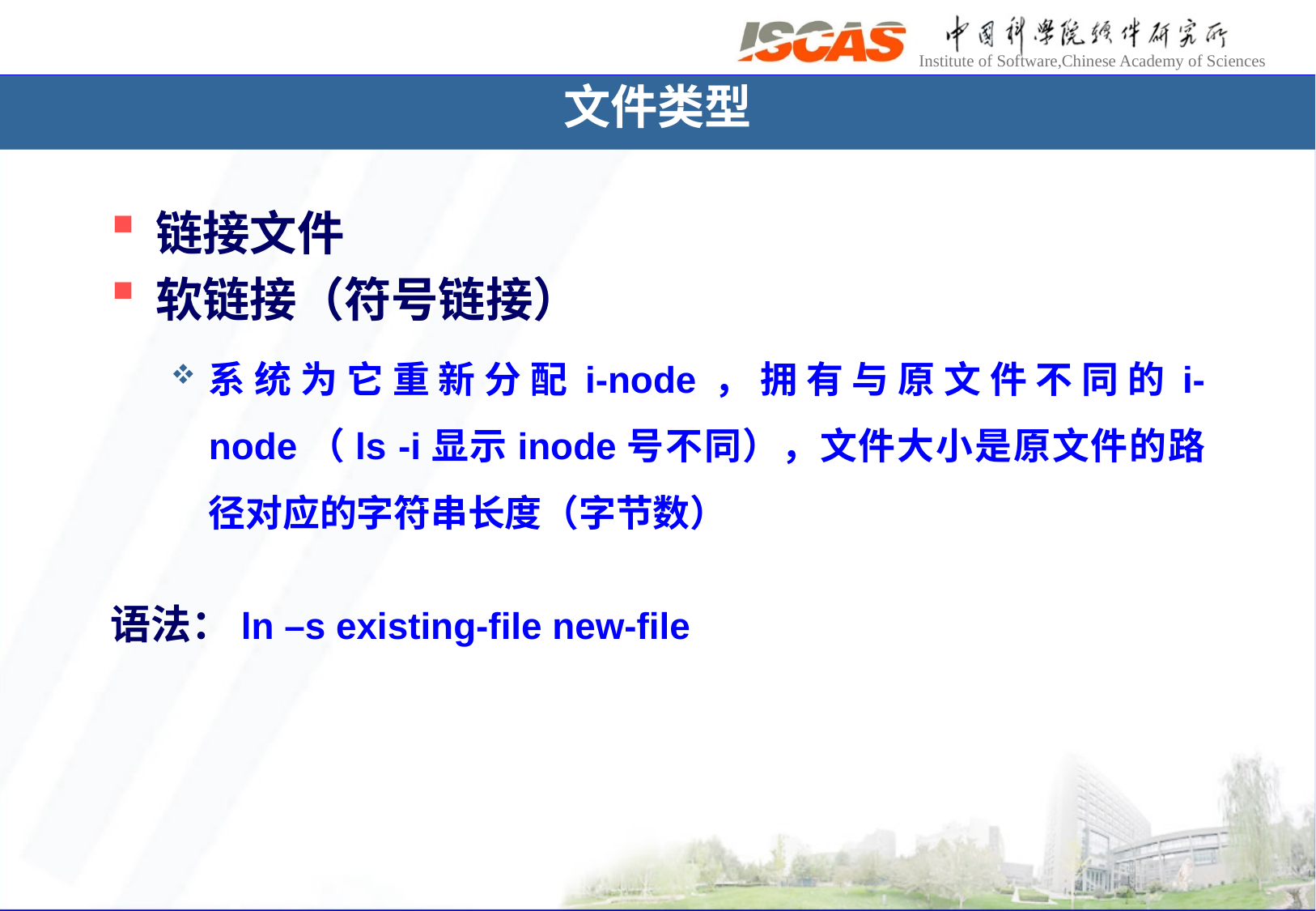

# 文件类型
链接文件
软链接（符号链接）
系统为它重新分配i-node，拥有与原文件不同的i-node（ls -i显示inode号不同），文件大小是原文件的路径对应的字符串长度（字节数）

语法：ln –s existing-file new-file